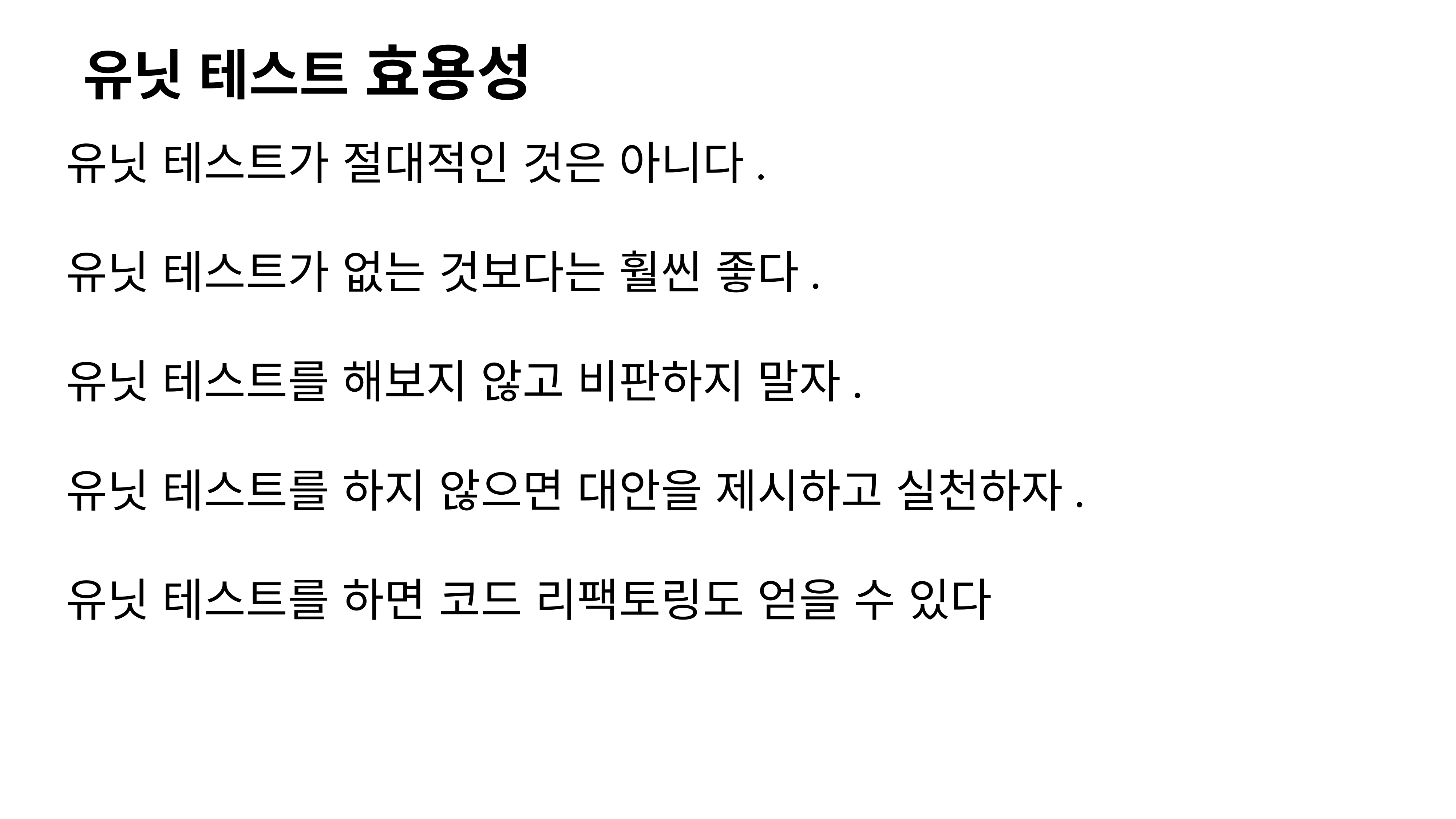

유닛 테스트 효용성
유닛 테스트가 절대적인 것은 아니다.
유닛 테스트가 없는 것보다는 훨씬 좋다.
유닛 테스트를 해보지 않고 비판하지 말자.
유닛 테스트를 하지 않으면 대안을 제시하고 실천하자.
유닛 테스트를 하면 코드 리팩토링도 얻을 수 있다